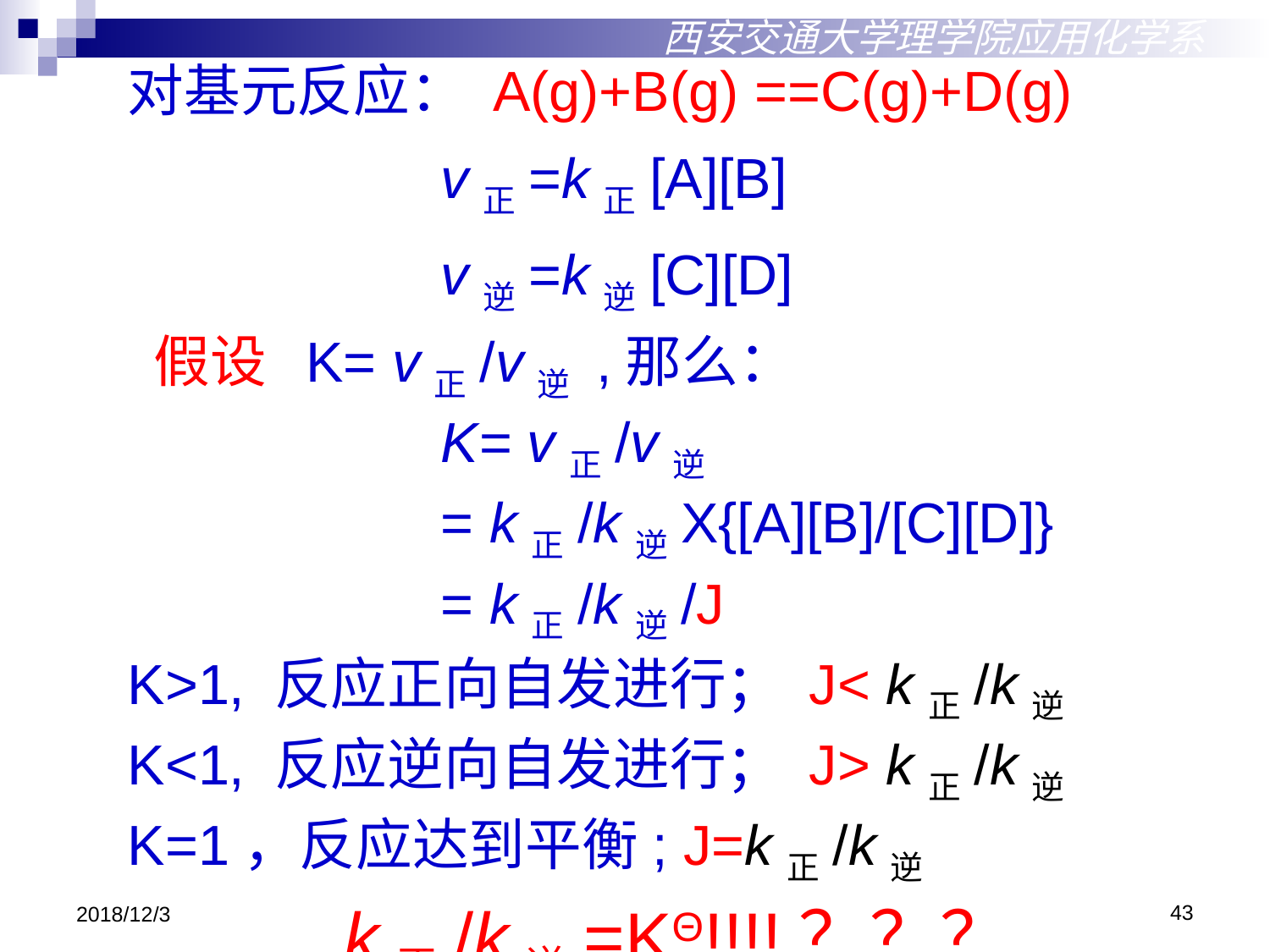

西安交通大学理学院应用化学系
对基元反应： A(g)+B(g) ==C(g)+D(g)
                    v正=k正[A][B]
                    v逆=k逆[C][D]
 假设  K= v正/v逆 ,那么：
                    K= v正/v逆
                    = k正/k逆X{[A][B]/[C][D]}
                    = k正/k逆/J
K>1, 反应正向自发进行； J< k正/k逆
K<1, 反应逆向自发进行； J> k正/k逆
K=1，反应达到平衡; J=k正/k逆
           k正/k逆=KΘ!!!!？？？
2018/12/3
43